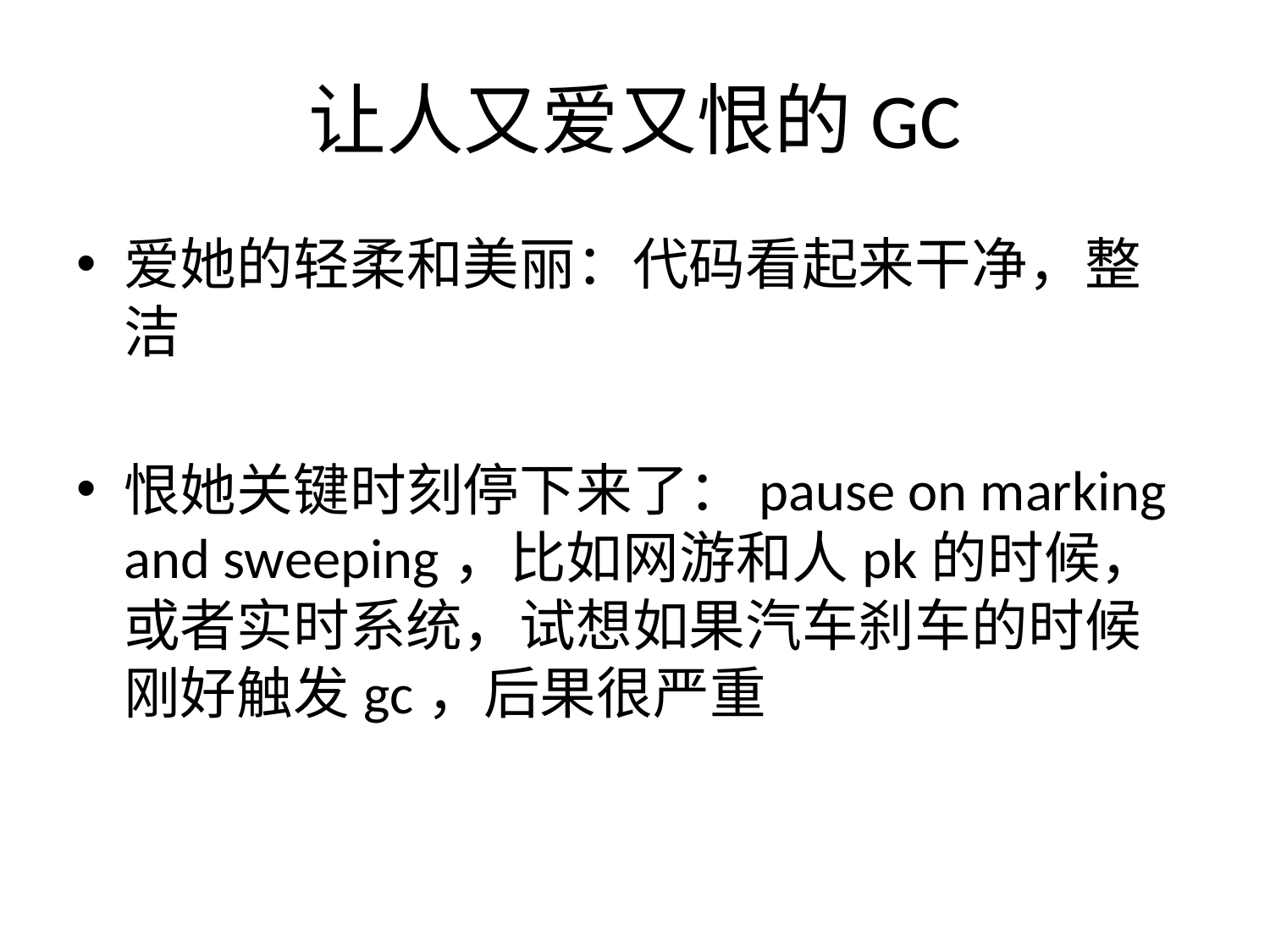

# 让人又爱又恨的GC
爱她的轻柔和美丽：代码看起来干净，整洁

恨她关键时刻停下来了：pause on marking and sweeping，比如网游和人pk的时候，或者实时系统，试想如果汽车刹车的时候刚好触发gc，后果很严重